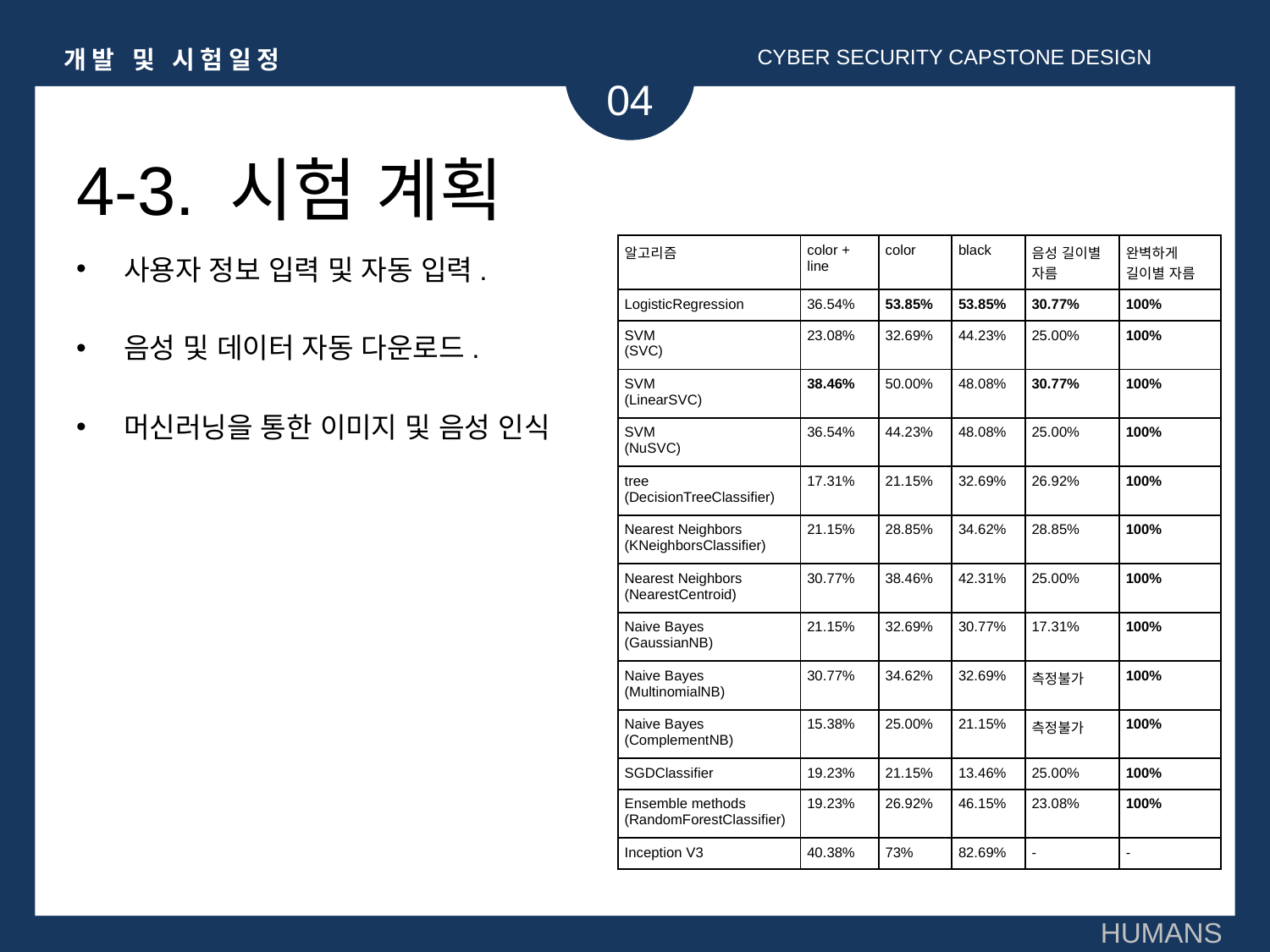

개발 및 시험일정
CYBER SECURITY CAPSTONE DESIGN
04

# 4-3. 시험 계획
| 알고리즘 | color + line | color | black | 음성 길이별 자름 | 완벽하게 길이별 자름 |
| --- | --- | --- | --- | --- | --- |
| LogisticRegression | 36.54% | 53.85% | 53.85% | 30.77% | 100% |
| SVM (SVC) | 23.08% | 32.69% | 44.23% | 25.00% | 100% |
| SVM (LinearSVC) | 38.46% | 50.00% | 48.08% | 30.77% | 100% |
| SVM (NuSVC) | 36.54% | 44.23% | 48.08% | 25.00% | 100% |
| tree (DecisionTreeClassifier) | 17.31% | 21.15% | 32.69% | 26.92% | 100% |
| Nearest Neighbors (KNeighborsClassifier) | 21.15% | 28.85% | 34.62% | 28.85% | 100% |
| Nearest Neighbors (NearestCentroid) | 30.77% | 38.46% | 42.31% | 25.00% | 100% |
| Naive Bayes (GaussianNB) | 21.15% | 32.69% | 30.77% | 17.31% | 100% |
| Naive Bayes (MultinomialNB) | 30.77% | 34.62% | 32.69% | 측정불가 | 100% |
| Naive Bayes (ComplementNB) | 15.38% | 25.00% | 21.15% | 측정불가 | 100% |
| SGDClassifier | 19.23% | 21.15% | 13.46% | 25.00% | 100% |
| Ensemble methods (RandomForestClassifier) | 19.23% | 26.92% | 46.15% | 23.08% | 100% |
| Inception V3 | 40.38% | 73% | 82.69% | - | - |
사용자 정보 입력 및 자동 입력.

음성 및 데이터 자동 다운로드.

머신러닝을 통한 이미지 및 음성 인식
HUMANS